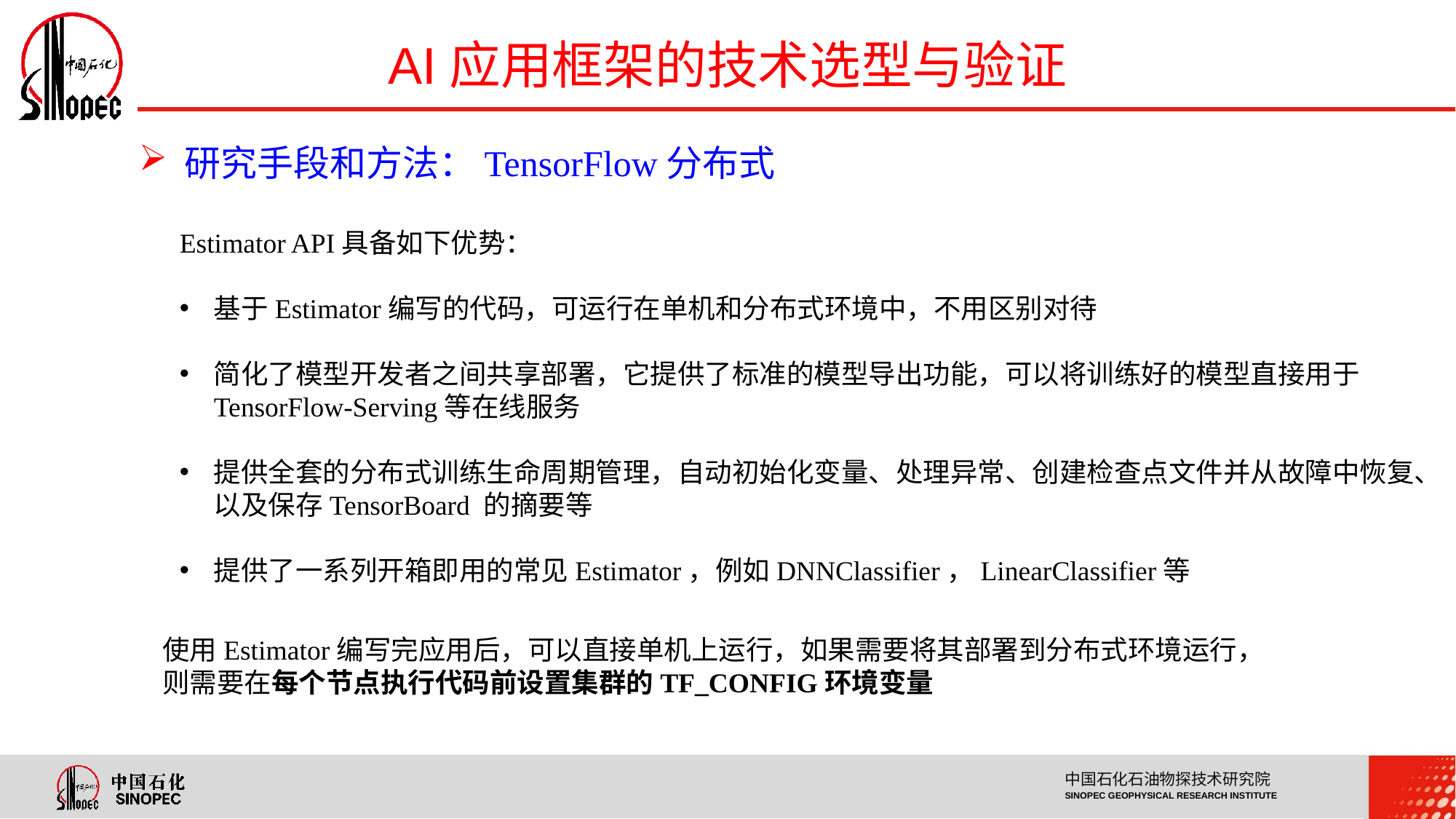

AI应用框架的技术选型与验证

 研究手段和方法：TensorFlow分布式

Estimator API具备如下优势：

基于Estimator编写的代码，可运行在单机和分布式环境中，不用区别对待

简化了模型开发者之间共享部署，它提供了标准的模型导出功能，可以将训练好的模型直接用于TensorFlow-Serving等在线服务

提供全套的分布式训练生命周期管理，自动初始化变量、处理异常、创建检查点文件并从故障中恢复、以及保存TensorBoard 的摘要等

提供了一系列开箱即用的常见Estimator，例如DNNClassifier，LinearClassifier等
使用Estimator编写完应用后，可以直接单机上运行，如果需要将其部署到分布式环境运行，则需要在每个节点执行代码前设置集群的TF_CONFIG环境变量